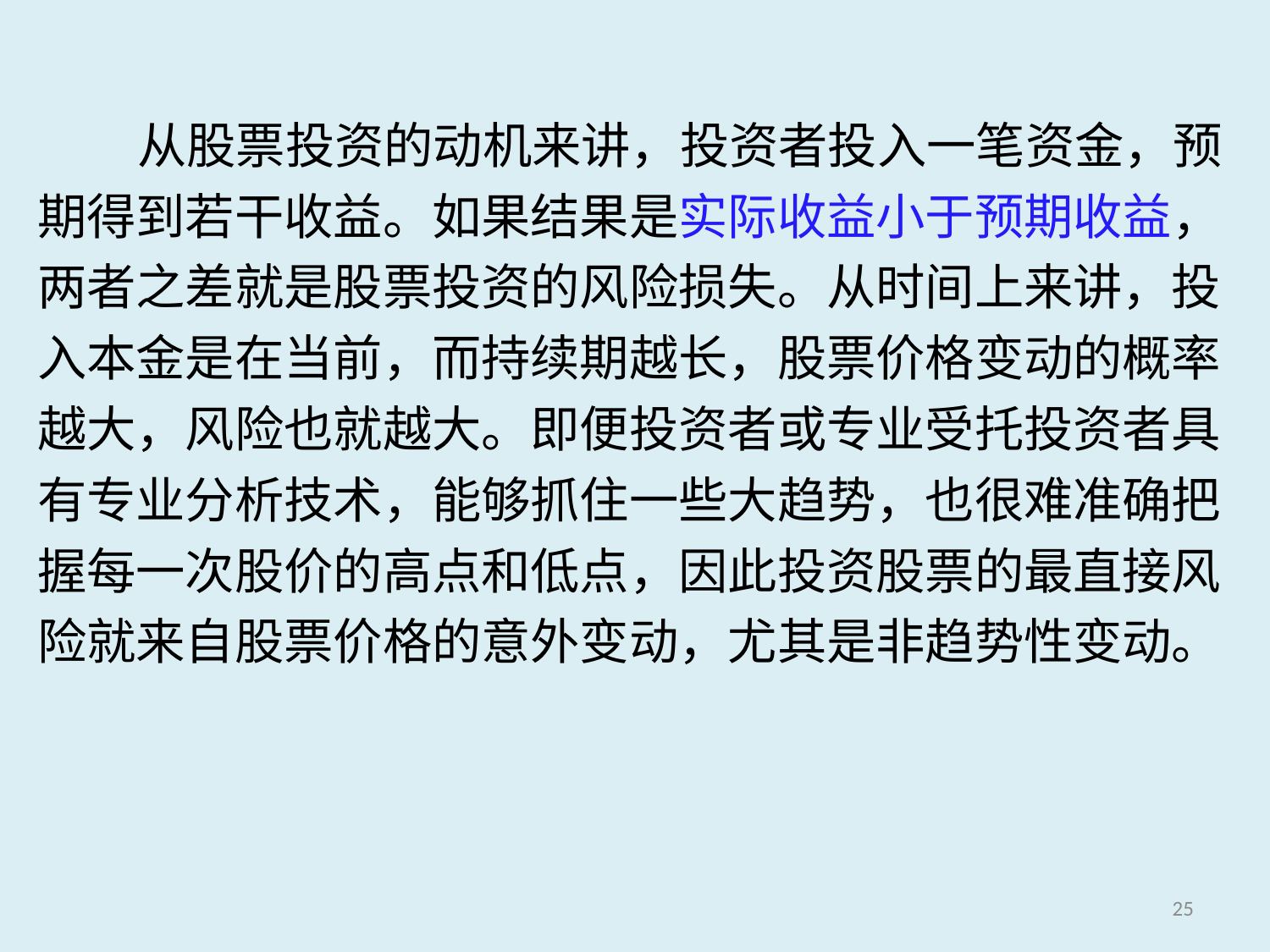

从股票投资的动机来讲，投资者投入一笔资金，预期得到若干收益。如果结果是实际收益小于预期收益，两者之差就是股票投资的风险损失。从时间上来讲，投入本金是在当前，而持续期越长，股票价格变动的概率越大，风险也就越大。即便投资者或专业受托投资者具有专业分析技术，能够抓住一些大趋势，也很难准确把握每一次股价的高点和低点，因此投资股票的最直接风险就来自股票价格的意外变动，尤其是非趋势性变动。
25